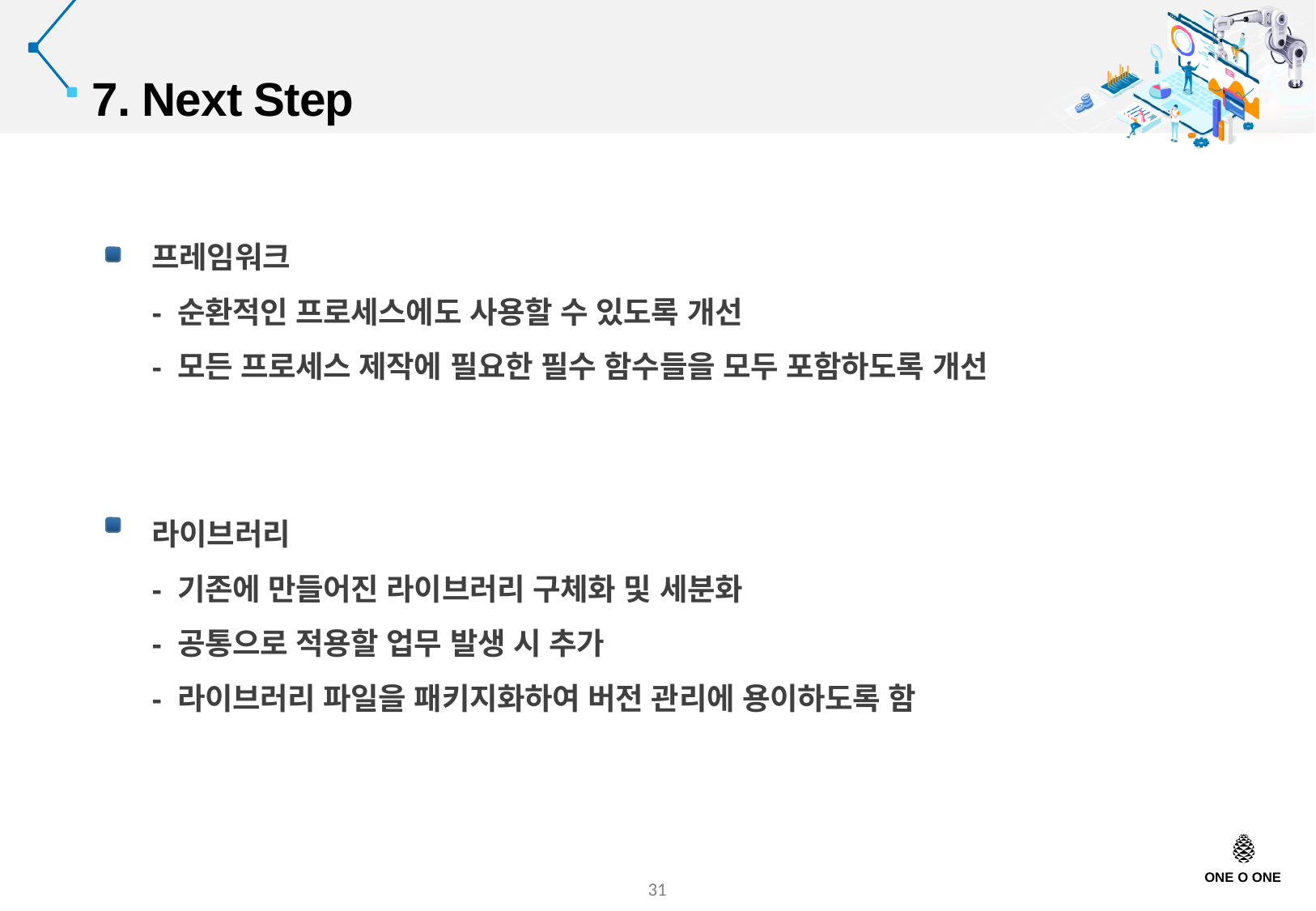

7. Next Step
프레임워크
- 순환적인 프로세스에도 사용할 수 있도록 개선
- 모든 프로세스 제작에 필요한 필수 함수들을 모두 포함하도록 개선

라이브러리
- 기존에 만들어진 라이브러리 구체화 및 세분화
- 공통으로 적용할 업무 발생 시 추가
- 라이브러리 파일을 패키지화하여 버전 관리에 용이하도록 함